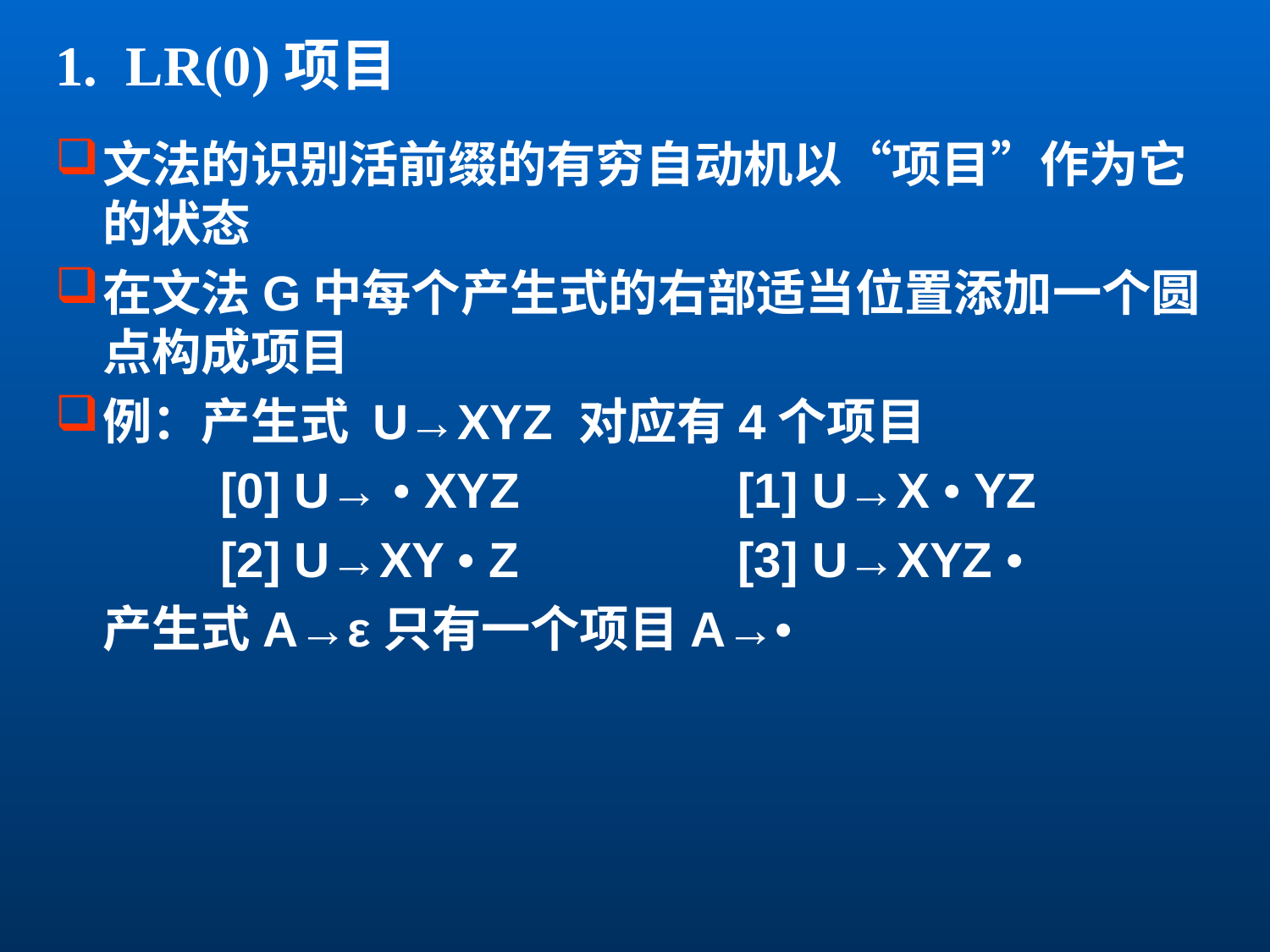

# 1.  LR(0)项目
文法的识别活前缀的有穷自动机以“项目”作为它的状态
在文法G中每个产生式的右部适当位置添加一个圆点构成项目
例：产生式 U→XYZ 对应有4个项目
            [0] U→ • XYZ		[1] U→X • YZ
            [2] U→XY • Z		[3] U→XYZ •
	产生式A→ε只有一个项目A→•